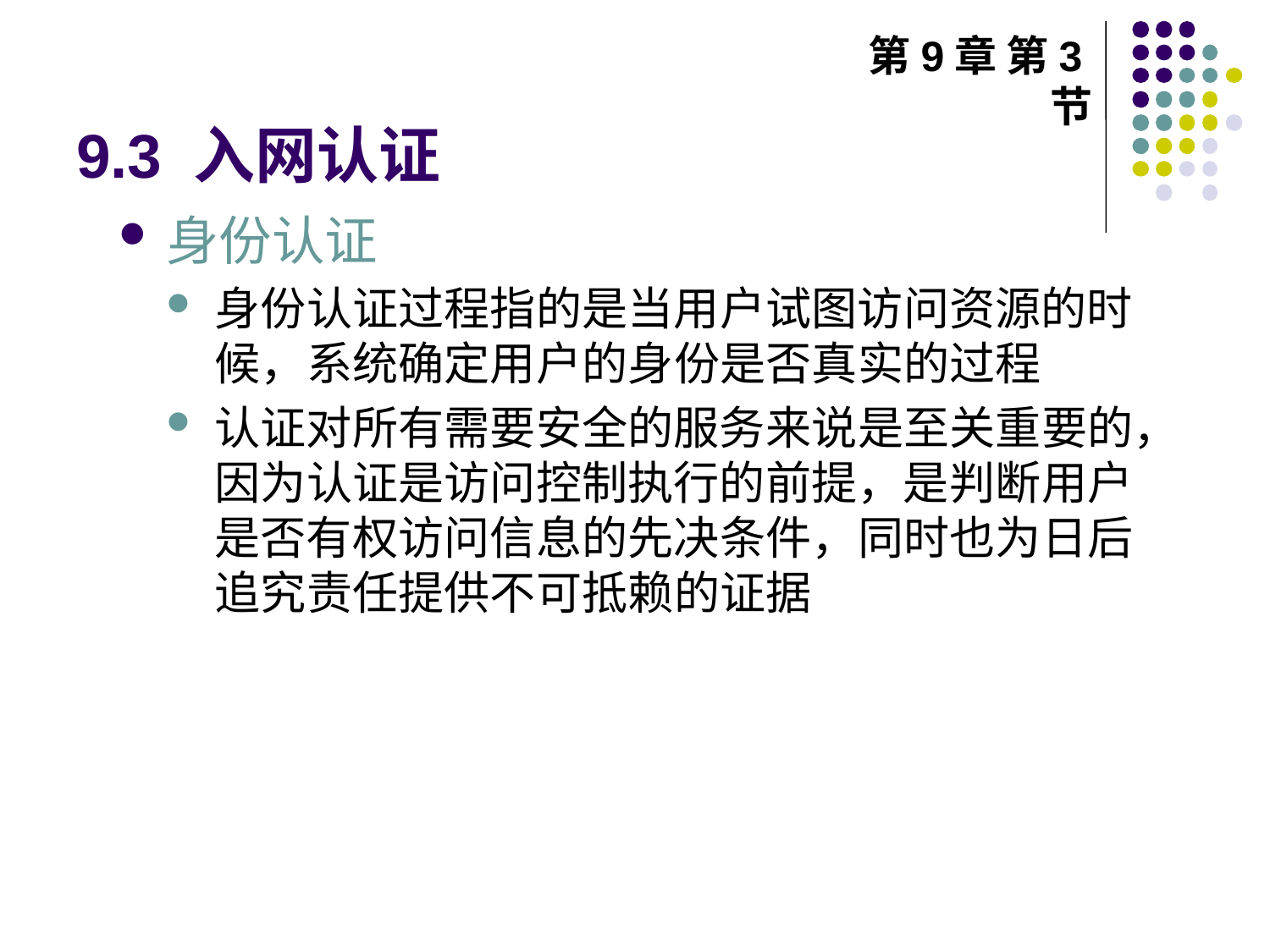

# 9.3 入网认证
第9章 第3节
身份认证
身份认证过程指的是当用户试图访问资源的时候，系统确定用户的身份是否真实的过程
认证对所有需要安全的服务来说是至关重要的，因为认证是访问控制执行的前提，是判断用户是否有权访问信息的先决条件，同时也为日后追究责任提供不可抵赖的证据